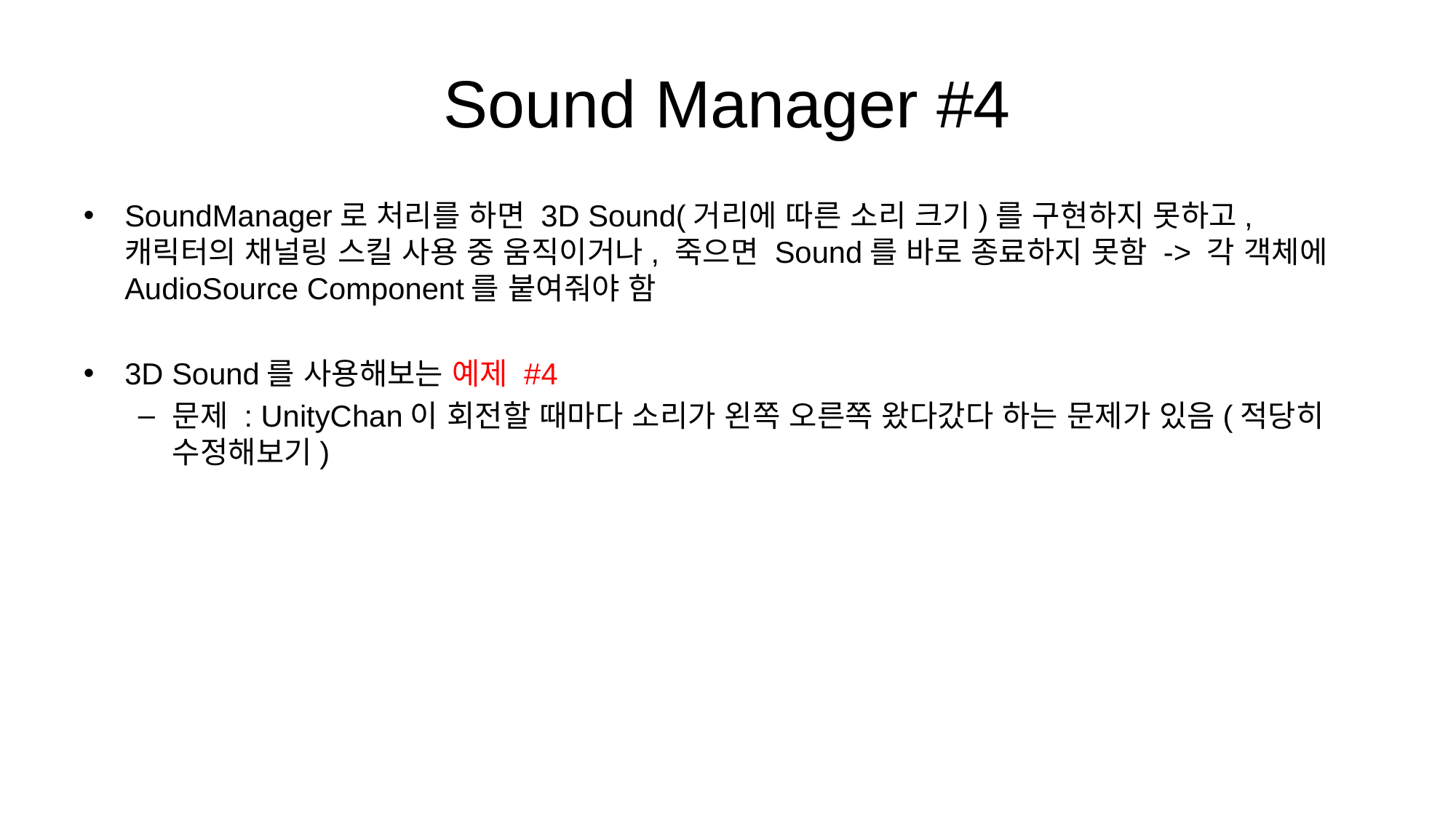

# Sound Manager #4
SoundManager로 처리를 하면 3D Sound(거리에 따른 소리 크기)를 구현하지 못하고, 캐릭터의 채널링 스킬 사용 중 움직이거나, 죽으면 Sound를 바로 종료하지 못함 -> 각 객체에 AudioSource Component를 붙여줘야 함

3D Sound를 사용해보는 예제 #4
문제 : UnityChan이 회전할 때마다 소리가 왼쪽 오른쪽 왔다갔다 하는 문제가 있음(적당히 수정해보기)